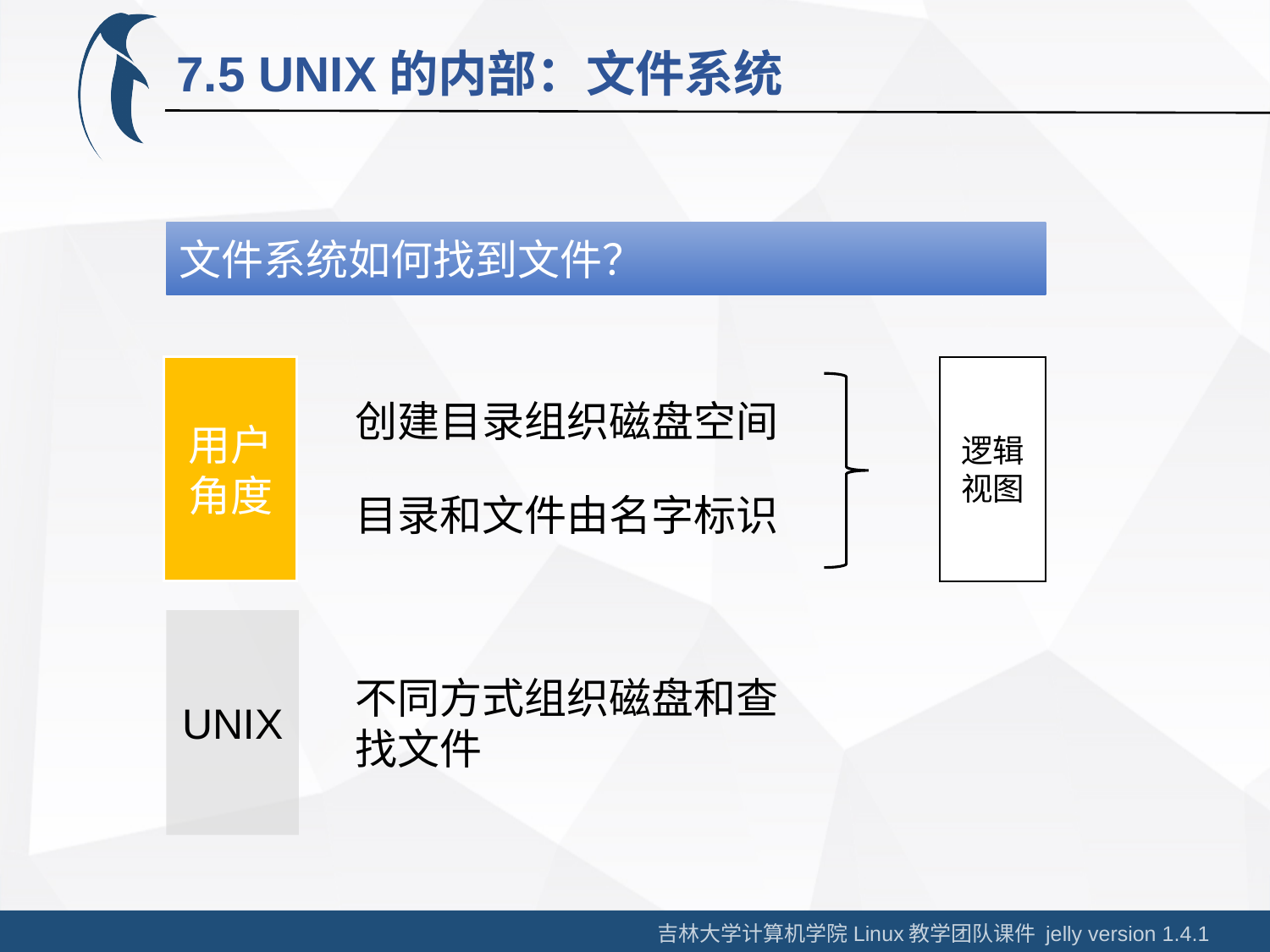

7.5 UNIX的内部：文件系统
文件系统如何找到文件？
用户角度
逻辑视图

创建目录组织磁盘空间
目录和文件由名字标识
UNIX
不同方式组织磁盘和查找文件